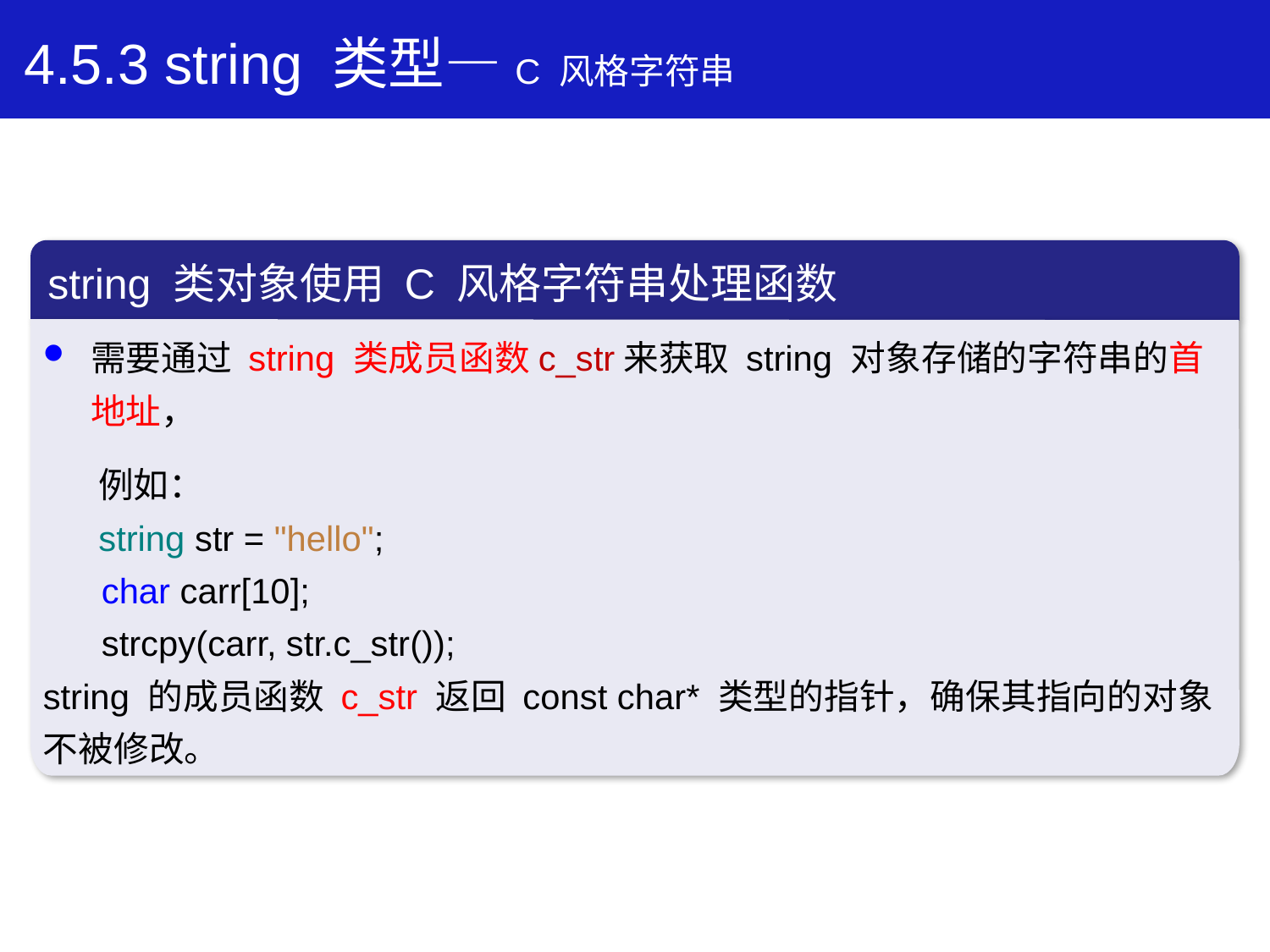

4.5.3 string 类型—C 风格字符串
string 类对象使用 C 风格字符串处理函数
需要通过 string 类成员函数c_str来获取 string 对象存储的字符串的首地址，
      例如：
      string str = "hello";
      char carr[10];
      strcpy(carr, str.c_str());
string 的成员函数 c_str 返回 const char* 类型的指针，确保其指向的对象不被修改。
93